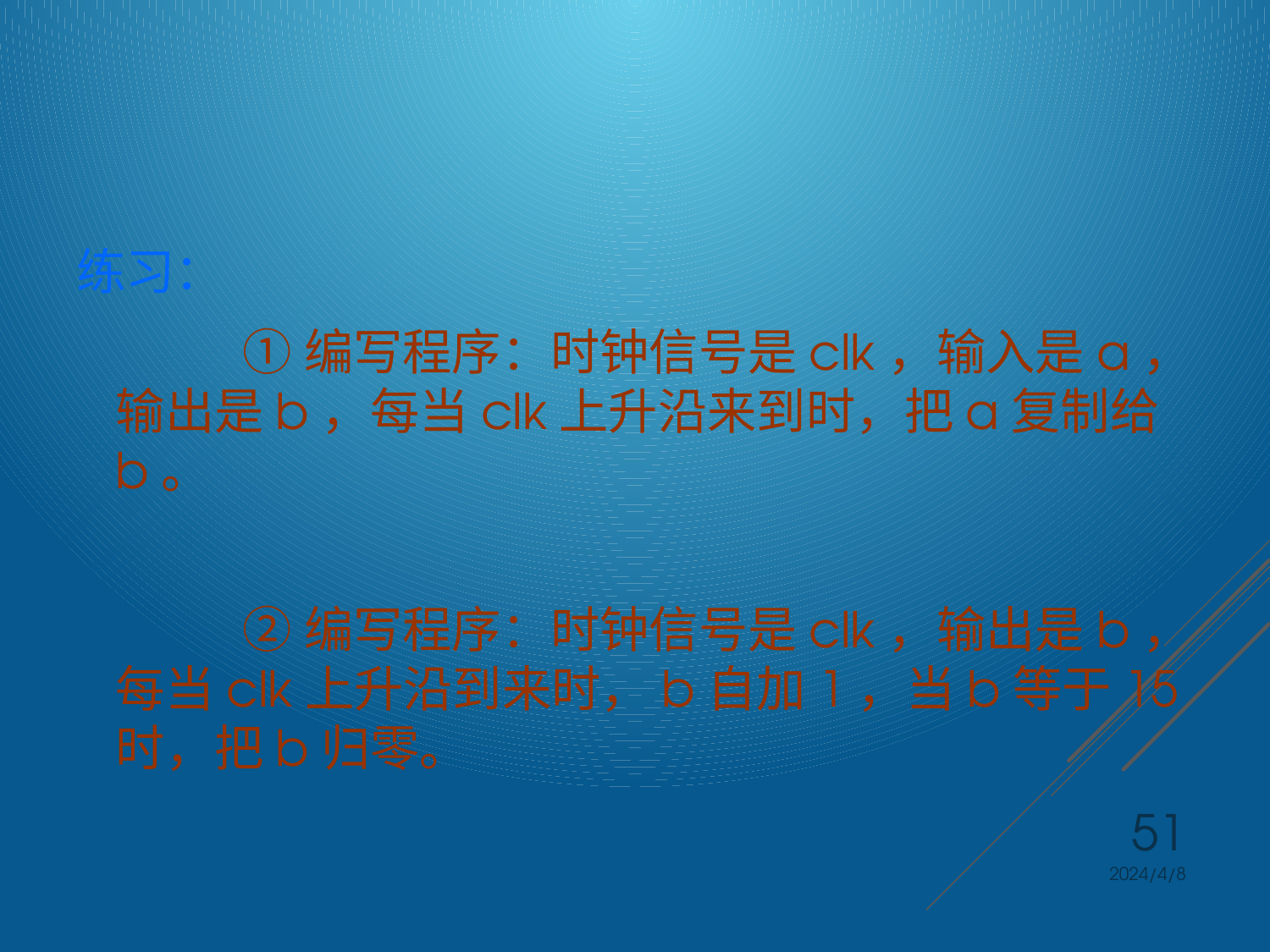

练习：
		①编写程序：时钟信号是clk，输入是a，输出是b，每当clk上升沿来到时，把a复制给b。

		②编写程序：时钟信号是clk，输出是b，每当clk上升沿到来时，b自加1，当b等于15时，把b归零。
51
2024/4/8